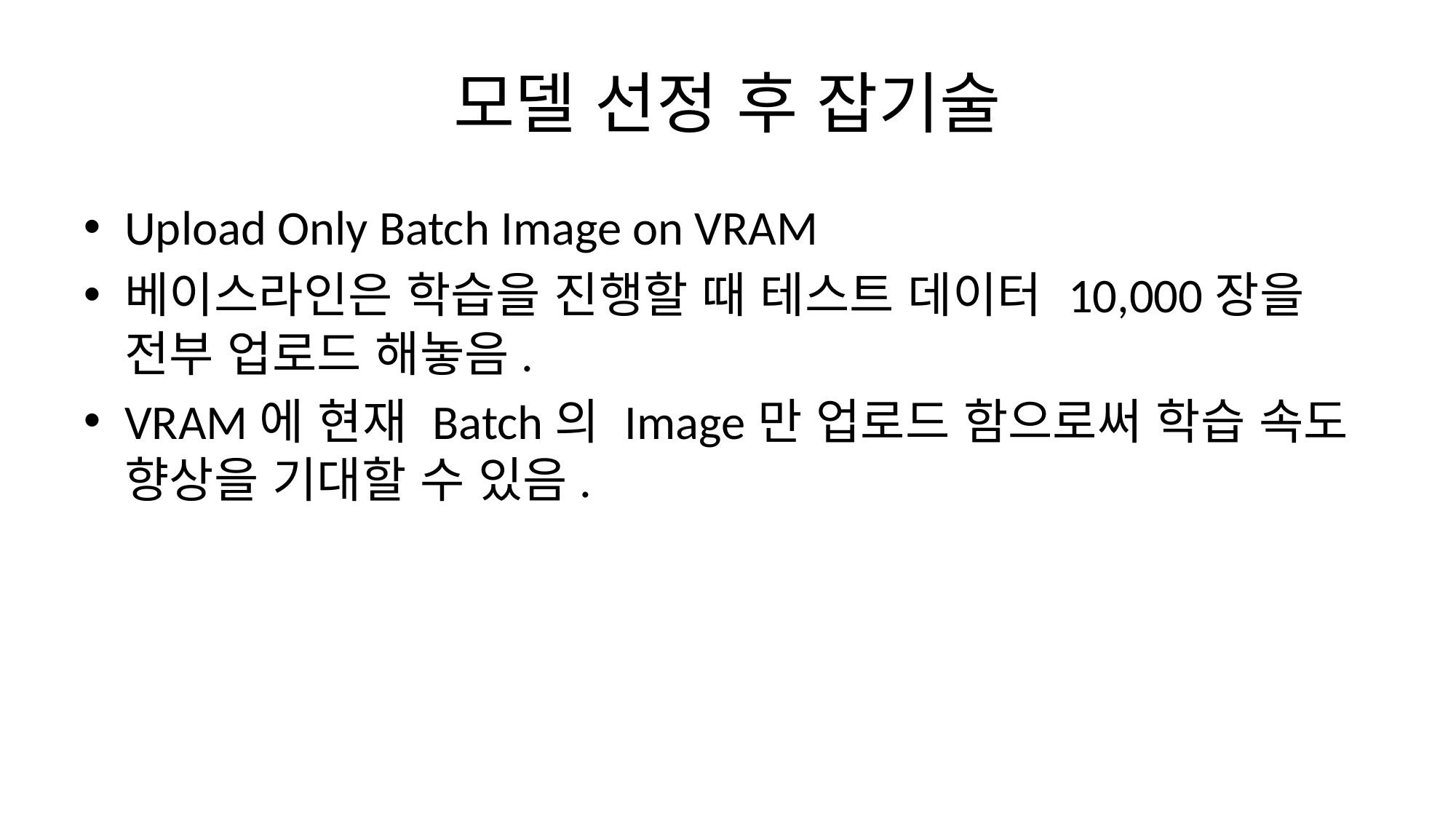

# 모델 선정 후 잡기술
Upload Only Batch Image on VRAM
베이스라인은 학습을 진행할 때 테스트 데이터 10,000장을 전부 업로드 해놓음.
VRAM에 현재 Batch의 Image만 업로드 함으로써 학습 속도 향상을 기대할 수 있음.